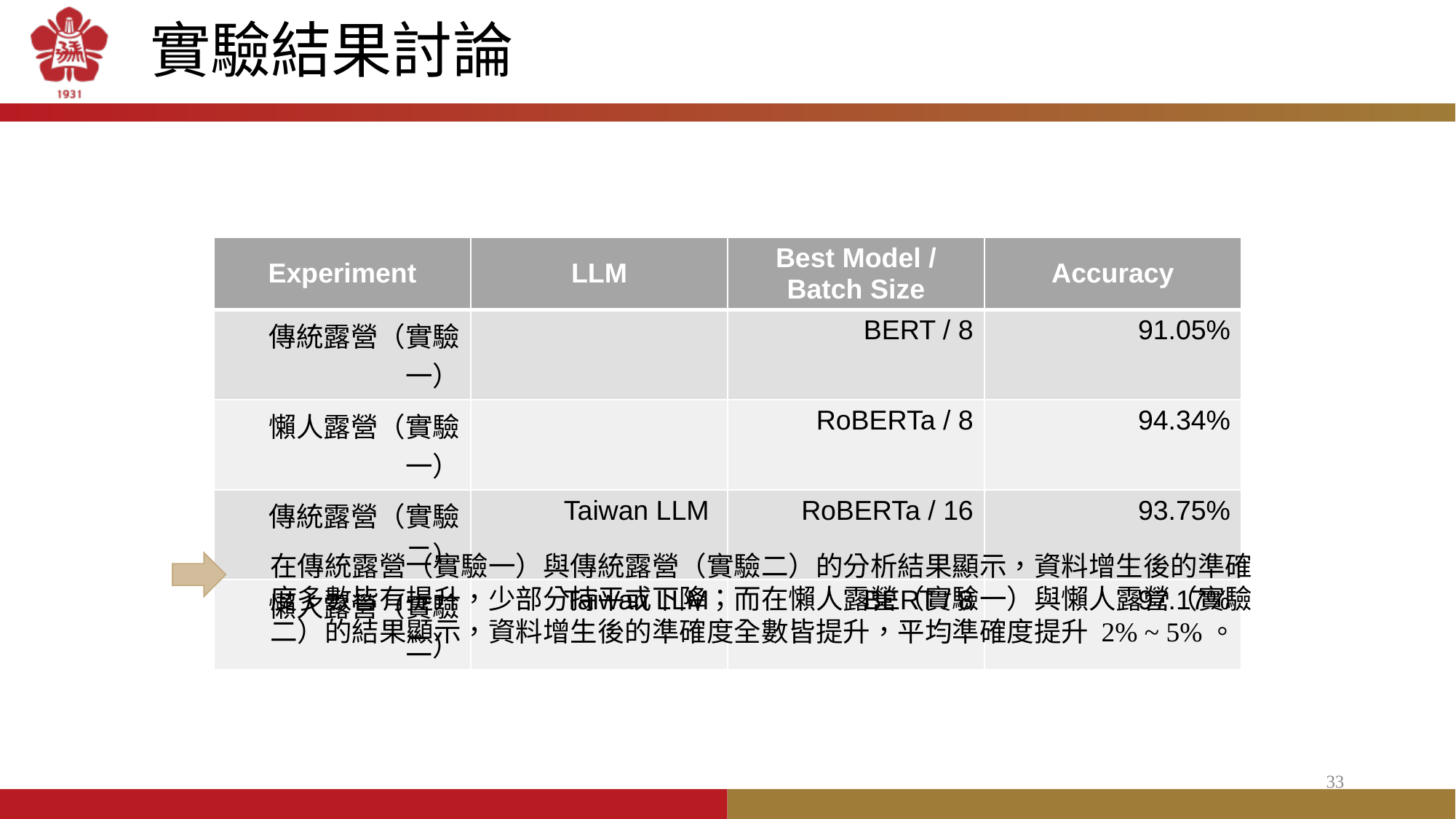

# 實驗結果討論
| Experiment | LLM | Best Model / Batch Size | Accuracy |
| --- | --- | --- | --- |
| 傳統露營（實驗一） |  | BERT / 8 | 91.05% |
| 懶人露營（實驗一） |  | RoBERTa / 8 | 94.34% |
| 傳統露營（實驗二） | Taiwan LLM | RoBERTa / 16 | 93.75% |
| 懶人露營（實驗二） | Taiwan LLM | BERT / 8 | 97.17% |
在傳統露營（實驗一）與傳統露營（實驗二）的分析結果顯示，資料增生後的準確度多數皆有提升，少部分持平或下降；而在懶人露營（實驗一）與懶人露營（實驗二）的結果顯示，資料增生後的準確度全數皆提升，平均準確度提升 2% ~ 5%。

33